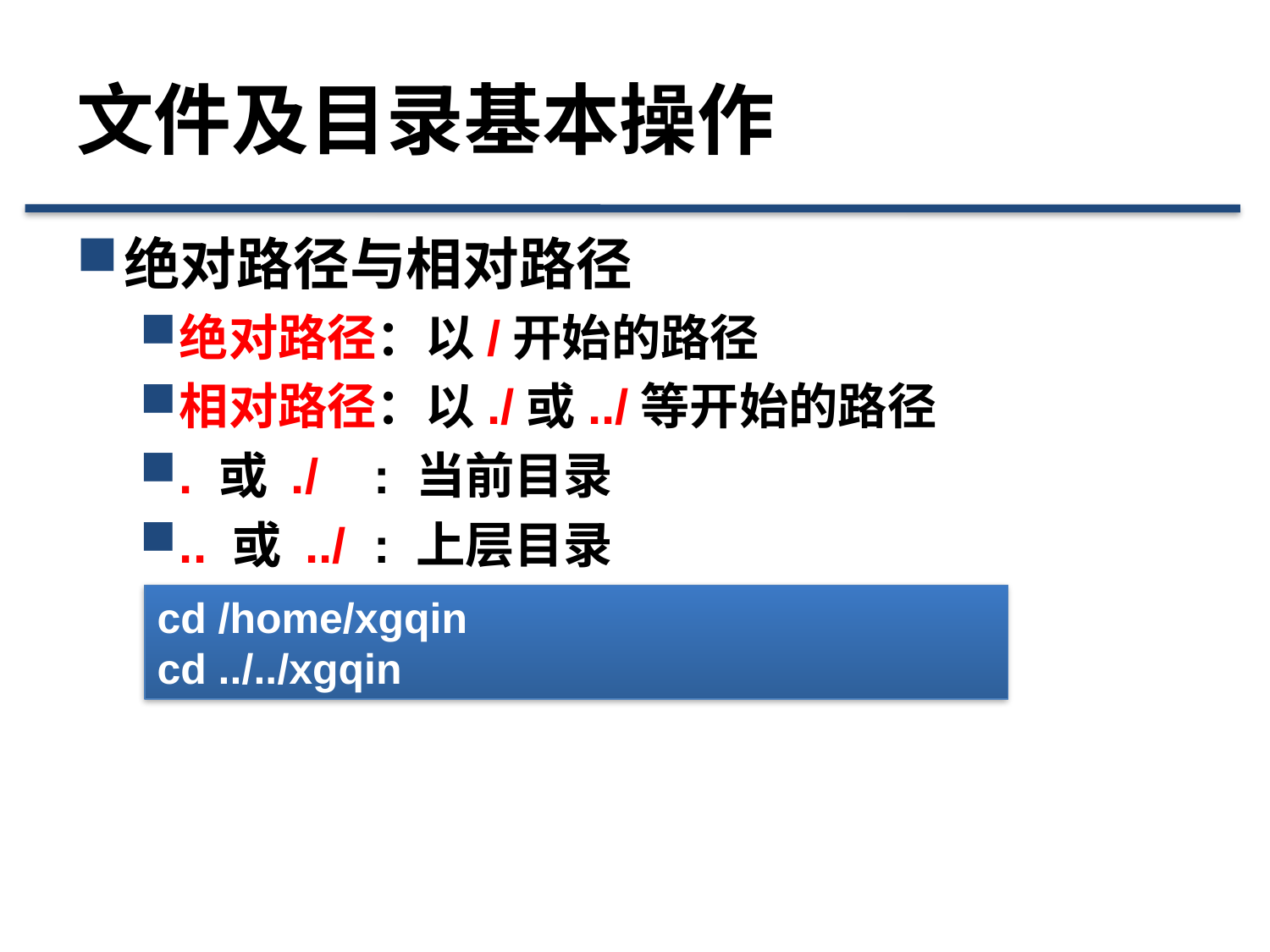

# 文件及目录基本操作
绝对路径与相对路径
绝对路径：以/开始的路径
相对路径：以./或../等开始的路径
. 或 ./    : 当前目录
.. 或 ../  : 上层目录
cd /home/xgqin
cd ../../xgqin